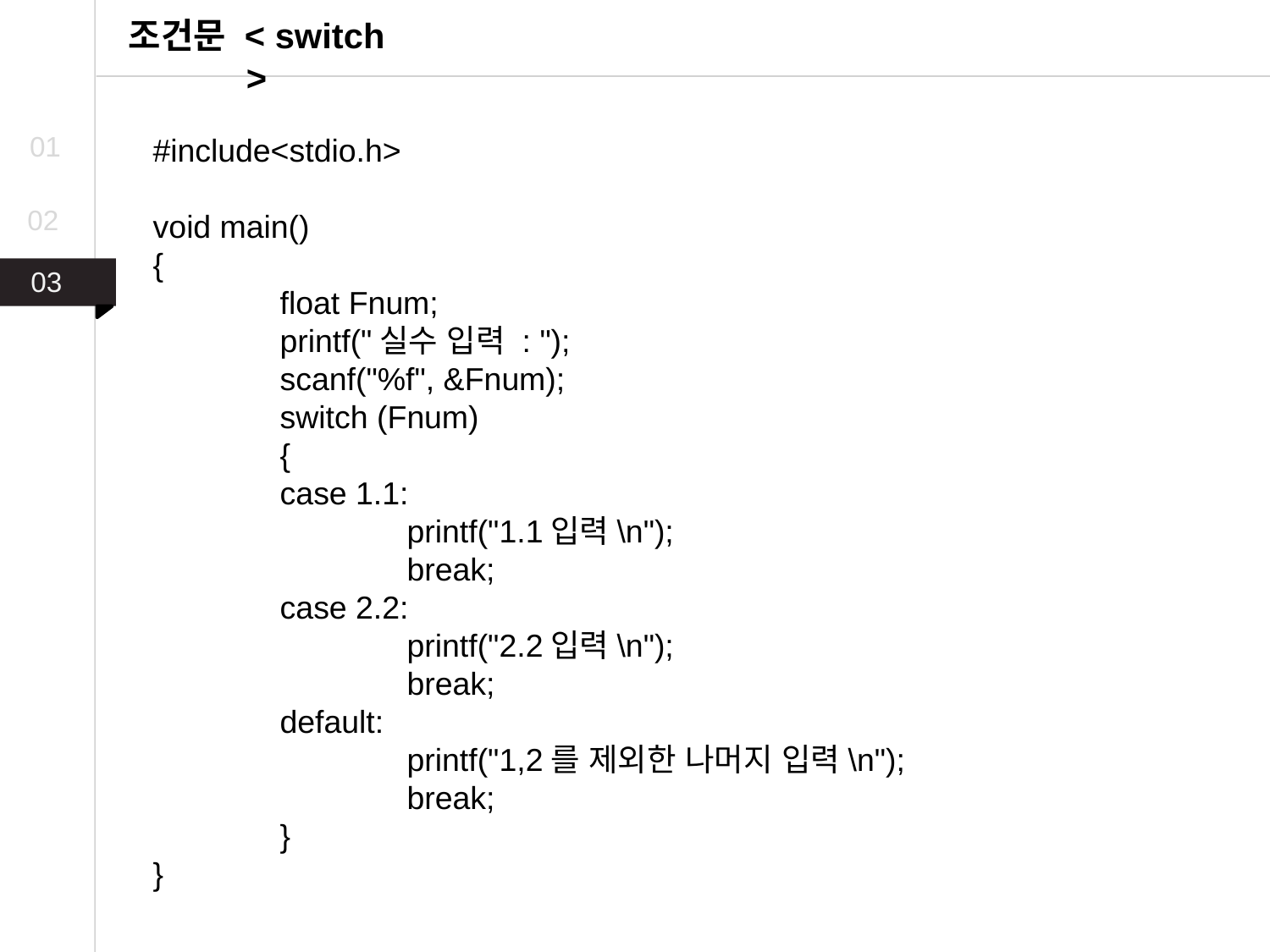

조건문 < switch >
01
#include<stdio.h>

void main()
{
	float Fnum;
	printf("실수 입력 : ");
	scanf("%f", &Fnum);
	switch (Fnum)
	{
	case 1.1:
		printf("1.1입력\n");
		break;
	case 2.2:
		printf("2.2입력\n");
		break;
	default:
		printf("1,2를 제외한 나머지 입력\n");
		break;
	}
}
02
03

03
02